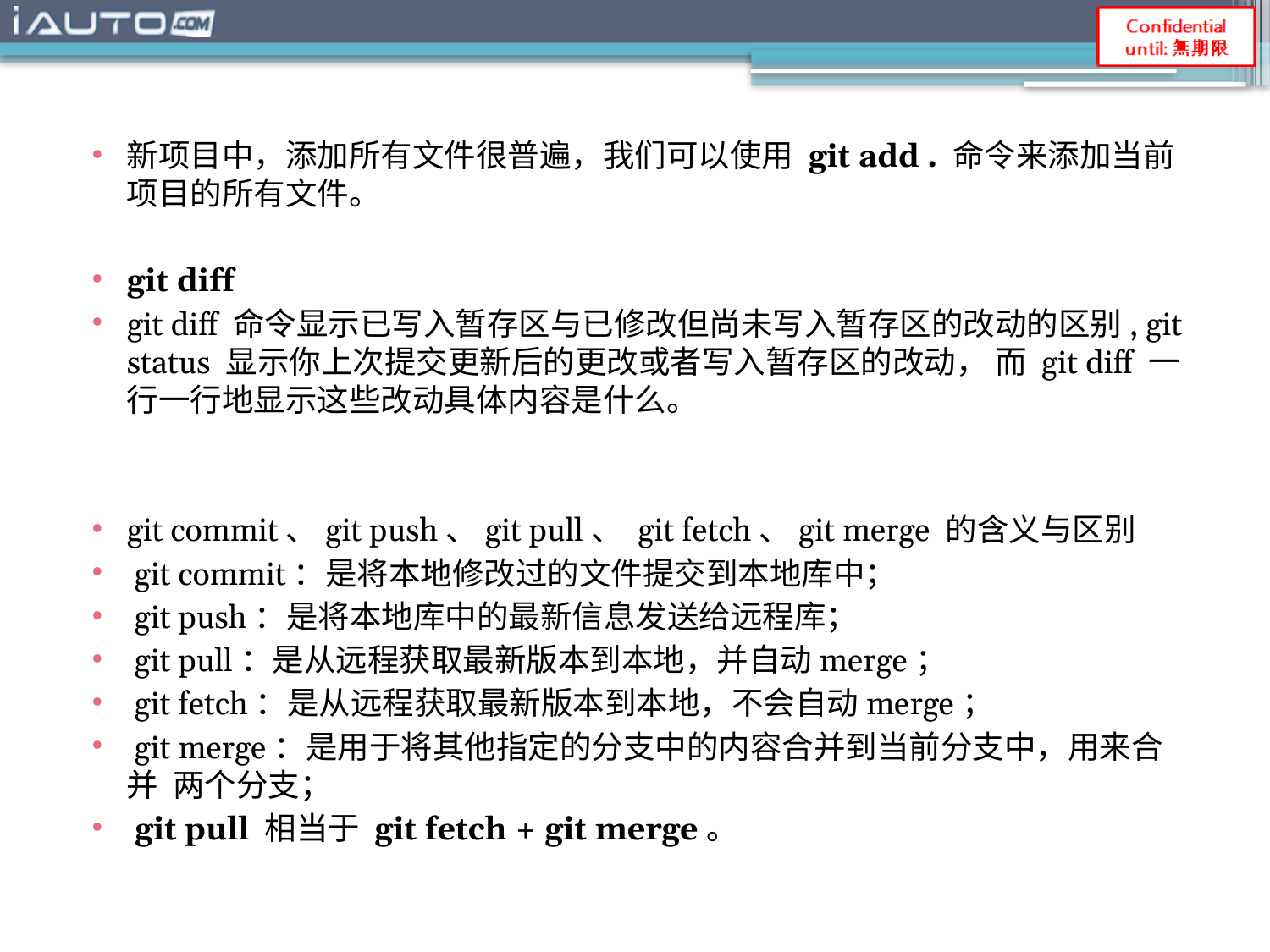

新项目中，添加所有文件很普遍，我们可以使用 git add . 命令来添加当前项目的所有文件。

git diff
git diff 命令显示已写入暂存区与已修改但尚未写入暂存区的改动的区别, git status 显示你上次提交更新后的更改或者写入暂存区的改动， 而 git diff 一行一行地显示这些改动具体内容是什么。

git commit、git push、git pull、 git fetch、git merge 的含义与区别
 git commit：是将本地修改过的文件提交到本地库中；
 git push：是将本地库中的最新信息发送给远程库；
 git pull：是从远程获取最新版本到本地，并自动merge；
 git fetch：是从远程获取最新版本到本地，不会自动merge；
 git merge：是用于将其他指定的分支中的内容合并到当前分支中，用来合并  两个分支；
 git pull 相当于 git fetch + git merge。